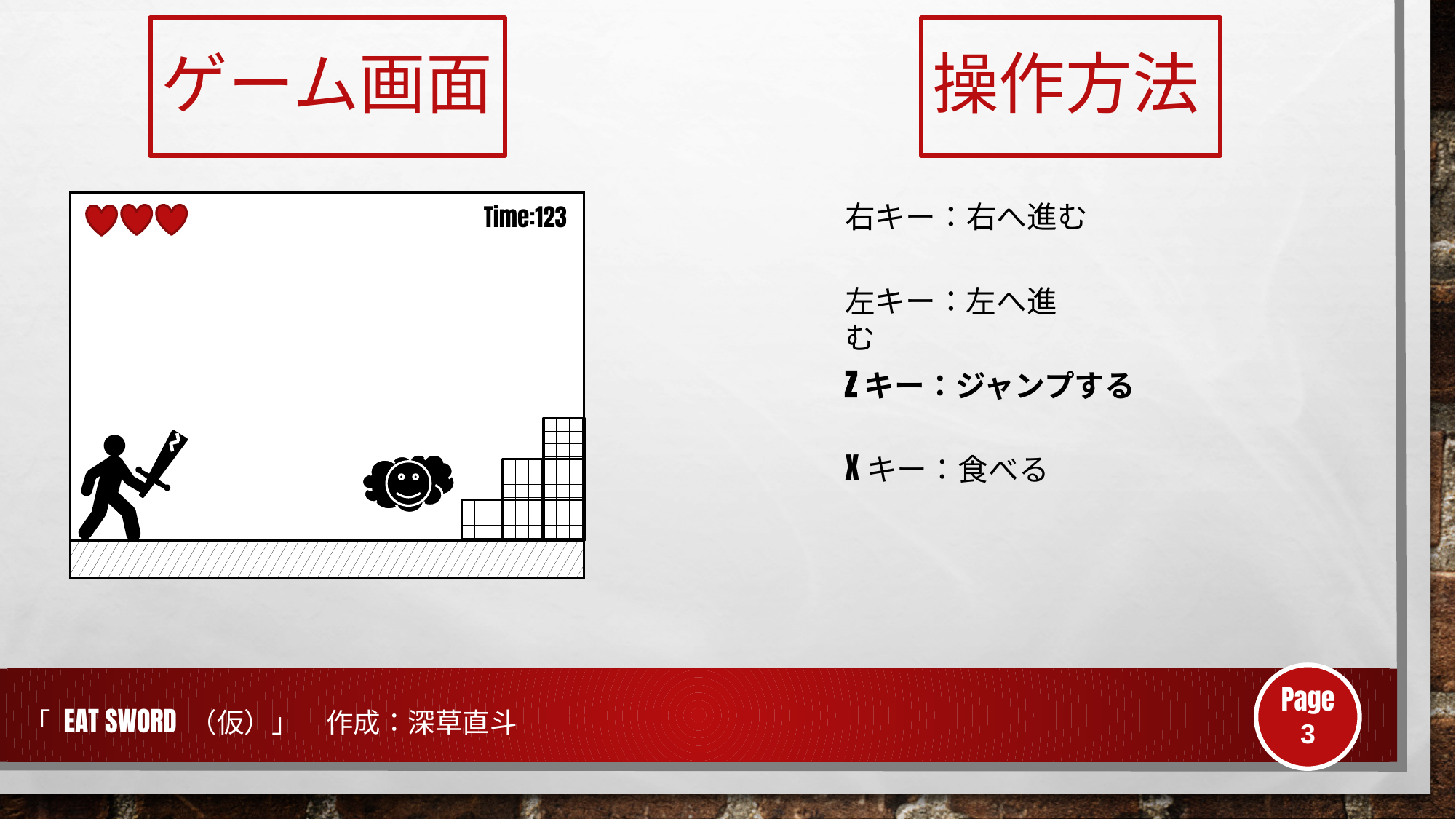

ゲーム画面
操作方法

Time:123

右キー：右へ進む
左キー：左へ進む
Zキー：ジャンプする
Xキー：食べる

Page
3
「 EAT SWORD （仮）」　作成：深草直斗